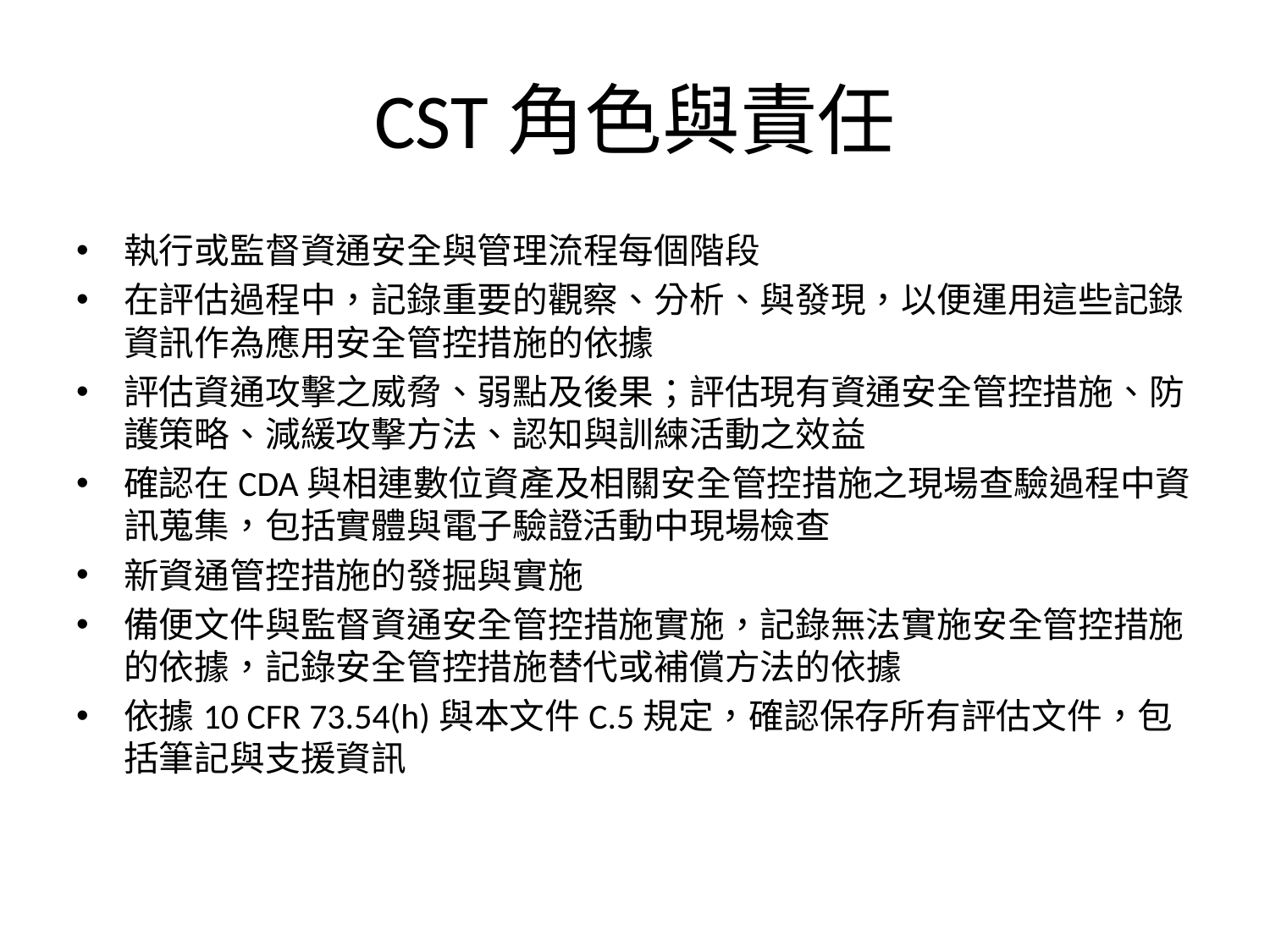

# CST角色與責任
執行或監督資通安全與管理流程每個階段
在評估過程中，記錄重要的觀察、分析、與發現，以便運用這些記錄資訊作為應用安全管控措施的依據
評估資通攻擊之威脅、弱點及後果；評估現有資通安全管控措施、防護策略、減緩攻擊方法、認知與訓練活動之效益
確認在CDA與相連數位資產及相關安全管控措施之現場查驗過程中資訊蒐集，包括實體與電子驗證活動中現場檢查
新資通管控措施的發掘與實施
備便文件與監督資通安全管控措施實施，記錄無法實施安全管控措施的依據，記錄安全管控措施替代或補償方法的依據
依據10 CFR 73.54(h)與本文件C.5規定，確認保存所有評估文件，包括筆記與支援資訊